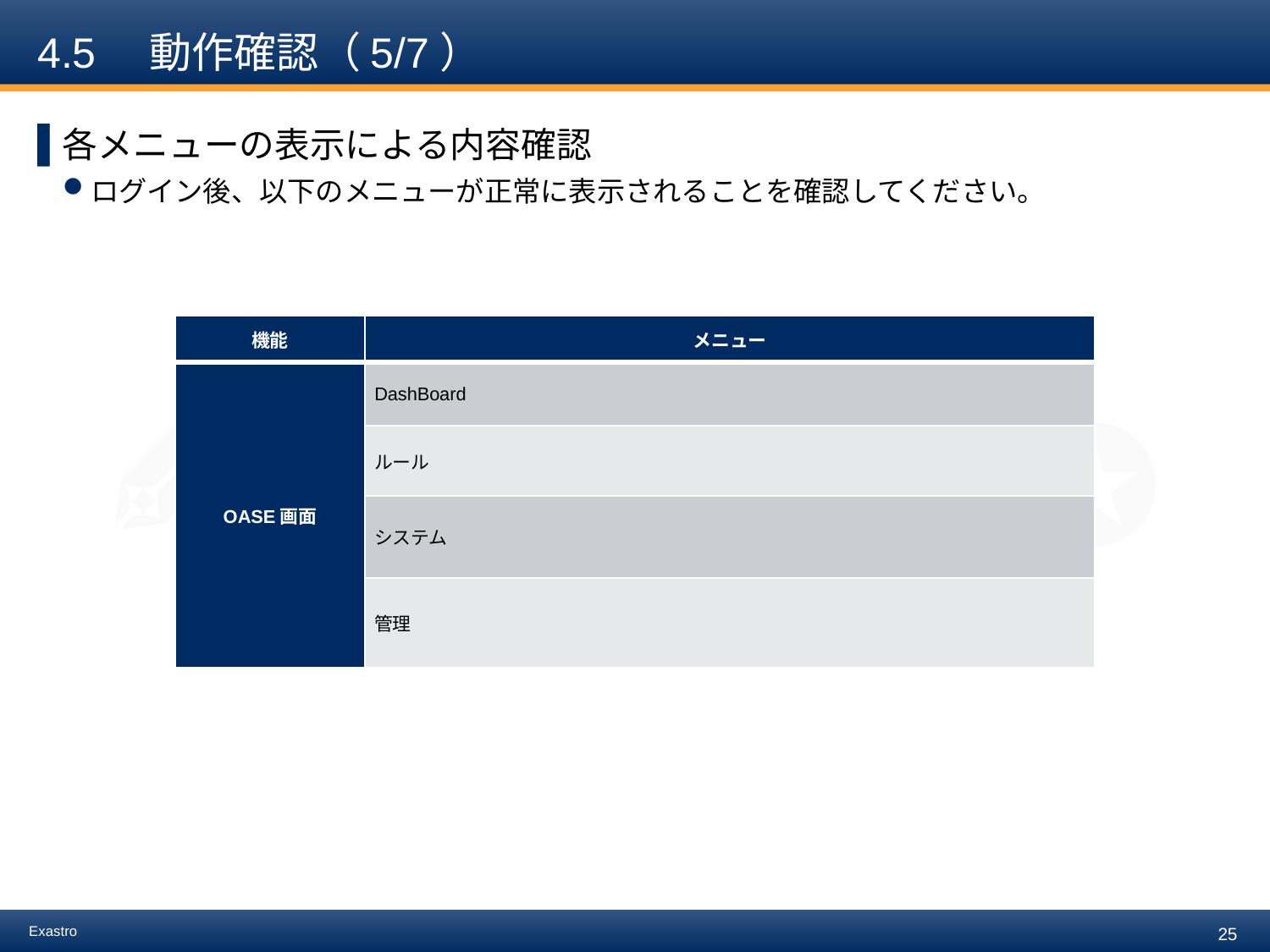

# 4.5　動作確認（5/7）
各メニューの表示による内容確認
ログイン後、以下のメニューが正常に表示されることを確認してください。

| 機能 | メニュー |
| --- | --- |
| OASE画面 | DashBoard |
|  | ルール |
|  | システム |
|  | 管理 |